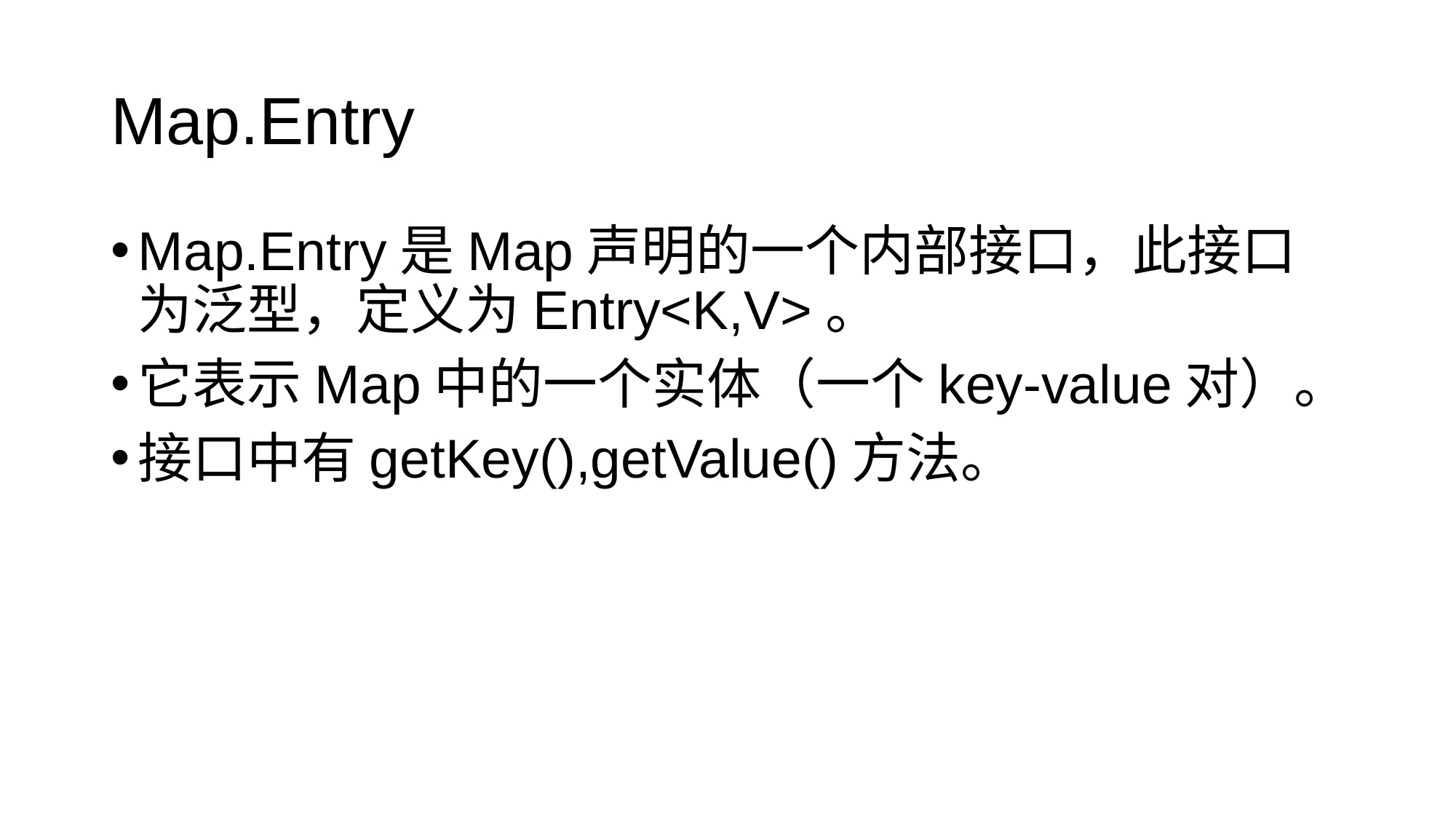

# Map.Entry
Map.Entry是Map声明的一个内部接口，此接口为泛型，定义为Entry<K,V>。
它表示Map中的一个实体（一个key-value对）。
接口中有getKey(),getValue()方法。